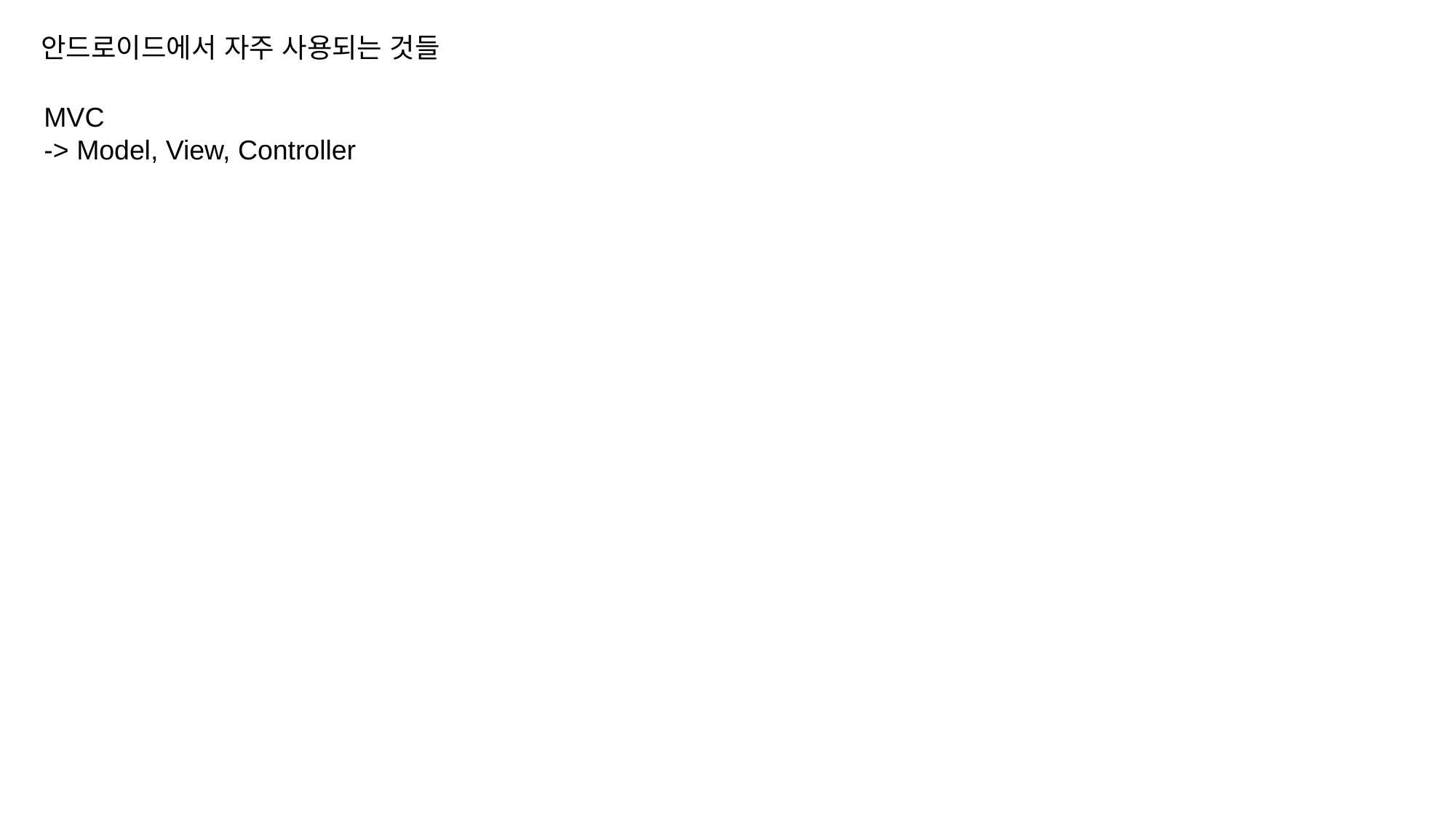

안드로이드에서 자주 사용되는 것들
MVC
-> Model, View, Controller